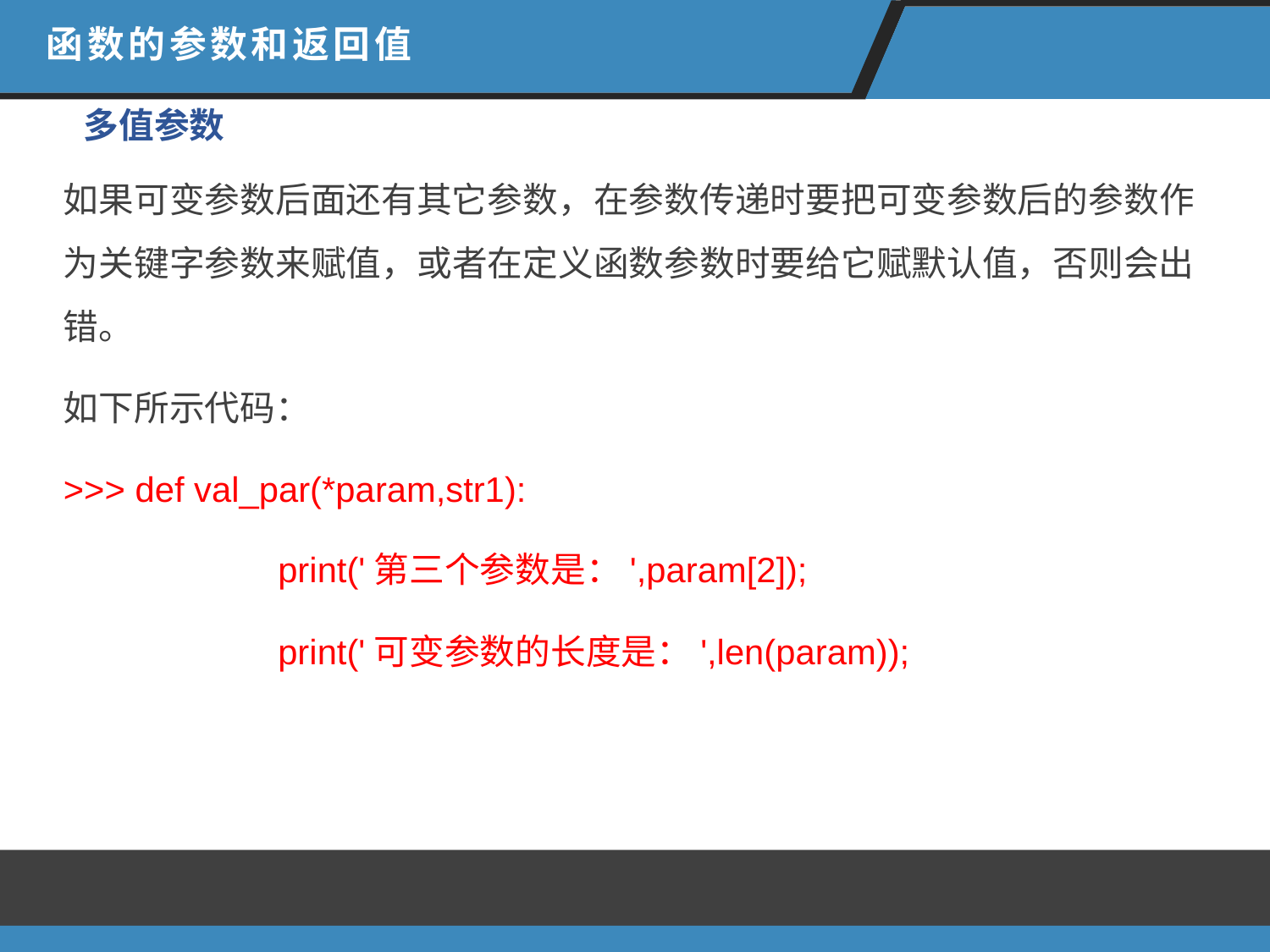

函数的参数和返回值
 多值参数
如果可变参数后面还有其它参数，在参数传递时要把可变参数后的参数作为关键字参数来赋值，或者在定义函数参数时要给它赋默认值，否则会出错。
如下所示代码：
>>> def val_par(*param,str1):
	         print('第三个参数是：',param[2]);
	         print('可变参数的长度是：',len(param));